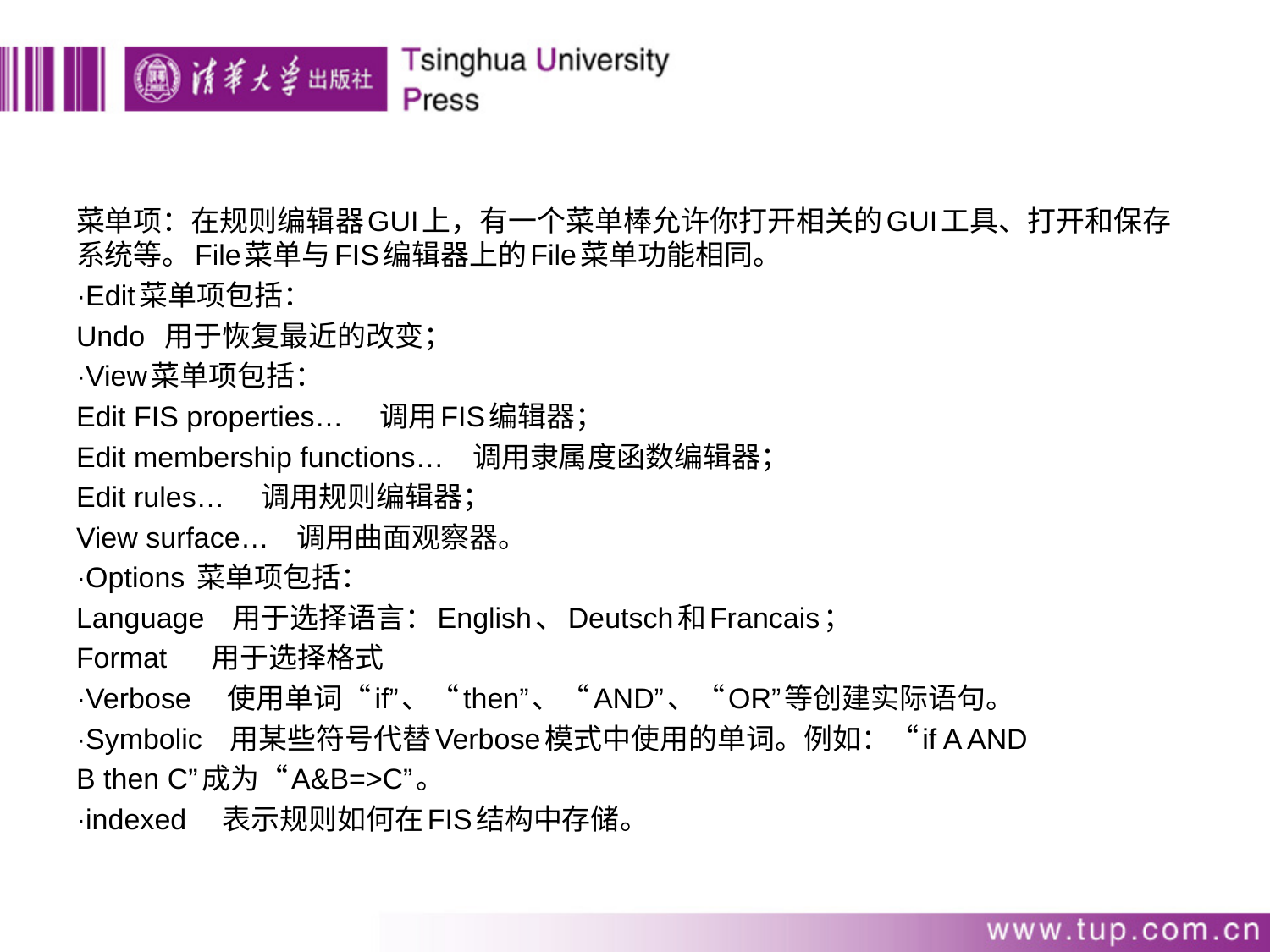

菜单项：在规则编辑器GUI上，有一个菜单棒允许你打开相关的GUI工具、打开和保存系统等。File菜单与FIS编辑器上的File菜单功能相同。
·Edit菜单项包括：
Undo  用于恢复最近的改变；
·View菜单项包括：
Edit FIS properties…    调用FIS编辑器；
Edit membership functions…   调用隶属度函数编辑器；
Edit rules…    调用规则编辑器；
View surface…   调用曲面观察器。
·Options 菜单项包括：
Language   用于选择语言：English、Deutsch和Francais；
Format     用于选择格式
·Verbose    使用单词“if”、“then”、“AND”、“OR”等创建实际语句。
·Symbolic   用某些符号代替Verbose模式中使用的单词。例如：“if A AND
B then C”成为“A&B=>C”。
·indexed    表示规则如何在FIS结构中存储。